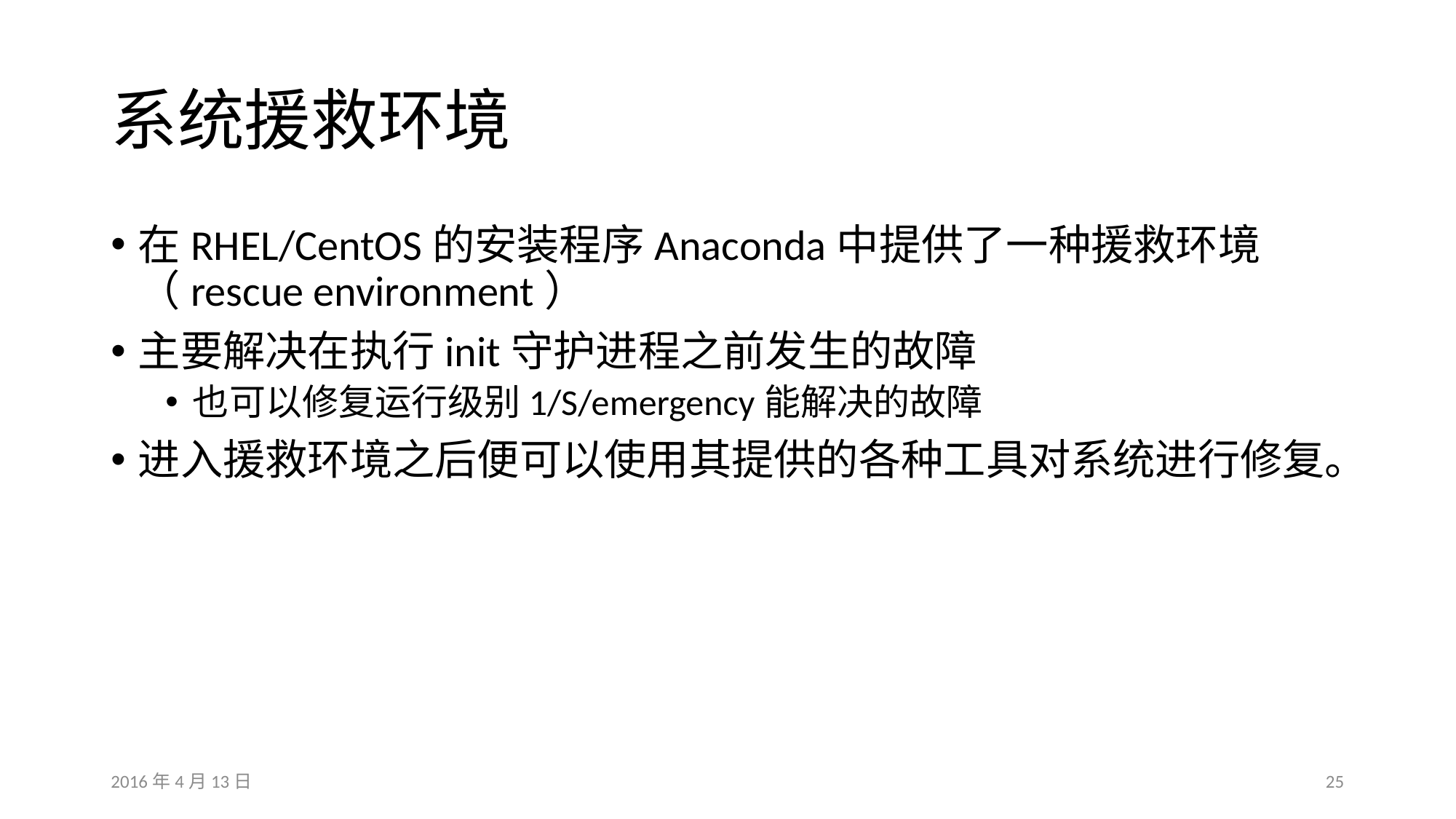

# 系统援救环境
在RHEL/CentOS的安装程序Anaconda中提供了一种援救环境（rescue environment）
主要解决在执行init守护进程之前发生的故障
也可以修复运行级别1/S/emergency能解决的故障
进入援救环境之后便可以使用其提供的各种工具对系统进行修复。

2016年4月13日
25